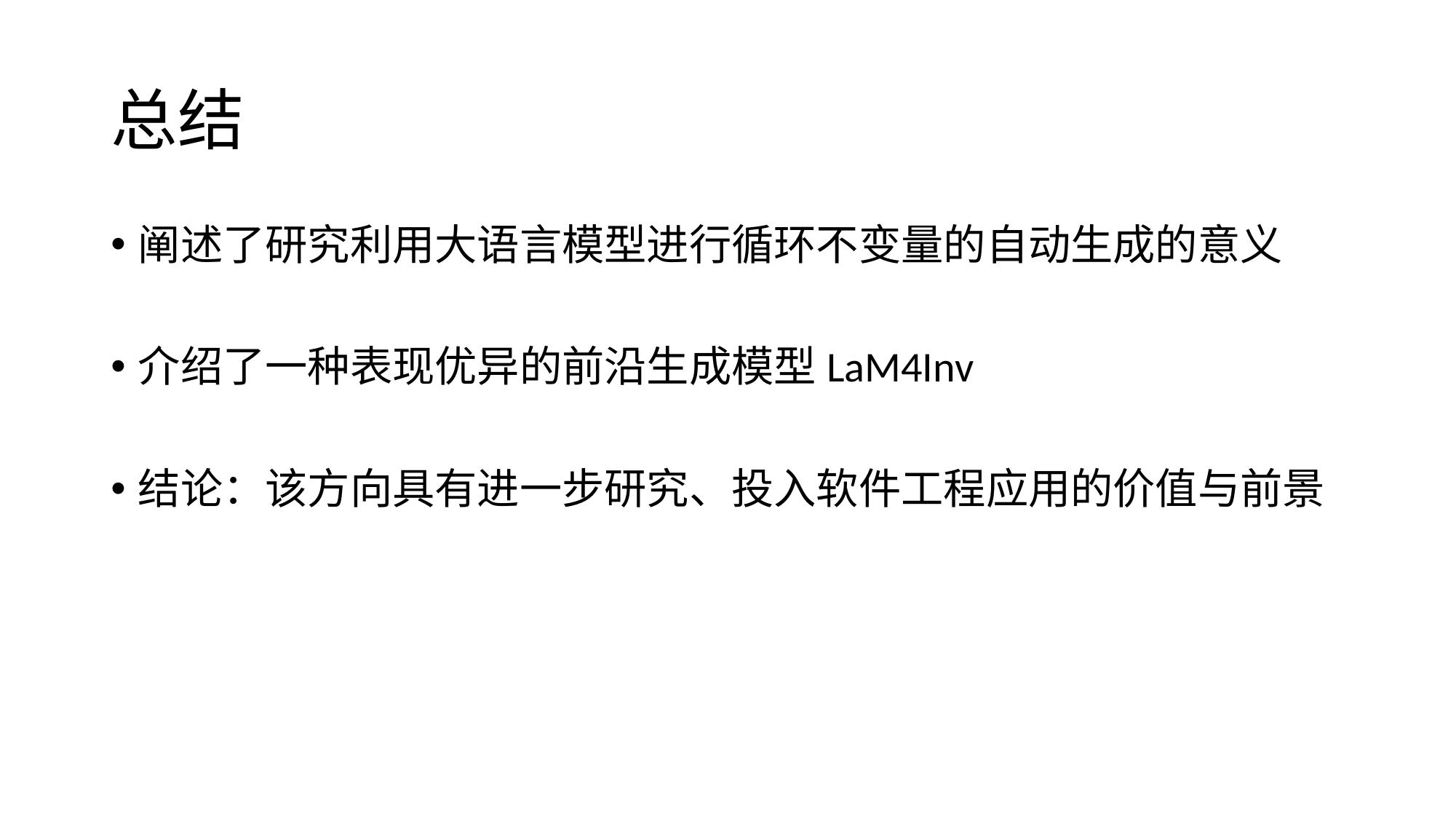

# 总结
阐述了研究利用大语言模型进行循环不变量的自动生成的意义

介绍了一种表现优异的前沿生成模型LaM4Inv

结论：该方向具有进一步研究、投入软件工程应用的价值与前景